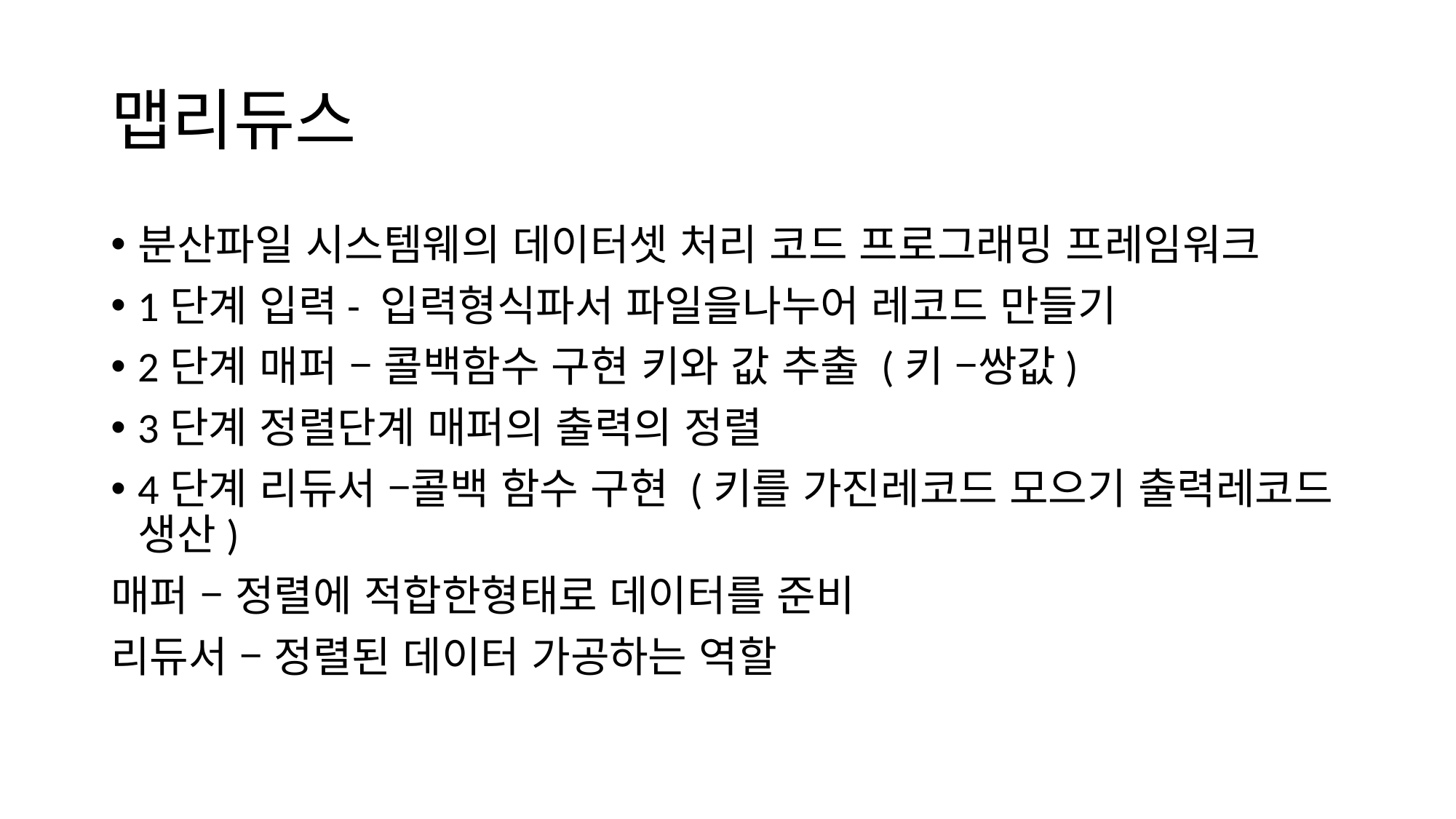

# 맵리듀스
분산파일 시스템웨의 데이터셋 처리 코드 프로그래밍 프레임워크
1단계 입력- 입력형식파서 파일을나누어 레코드 만들기
2단계 매퍼 – 콜백함수 구현 키와 값 추출 (키 –쌍값)
3단계 정렬단계 매퍼의 출력의 정렬
4단계 리듀서 –콜백 함수 구현 (키를 가진레코드 모으기 출력레코드 생산)
매퍼 – 정렬에 적합한형태로 데이터를 준비
리듀서 – 정렬된 데이터 가공하는 역할